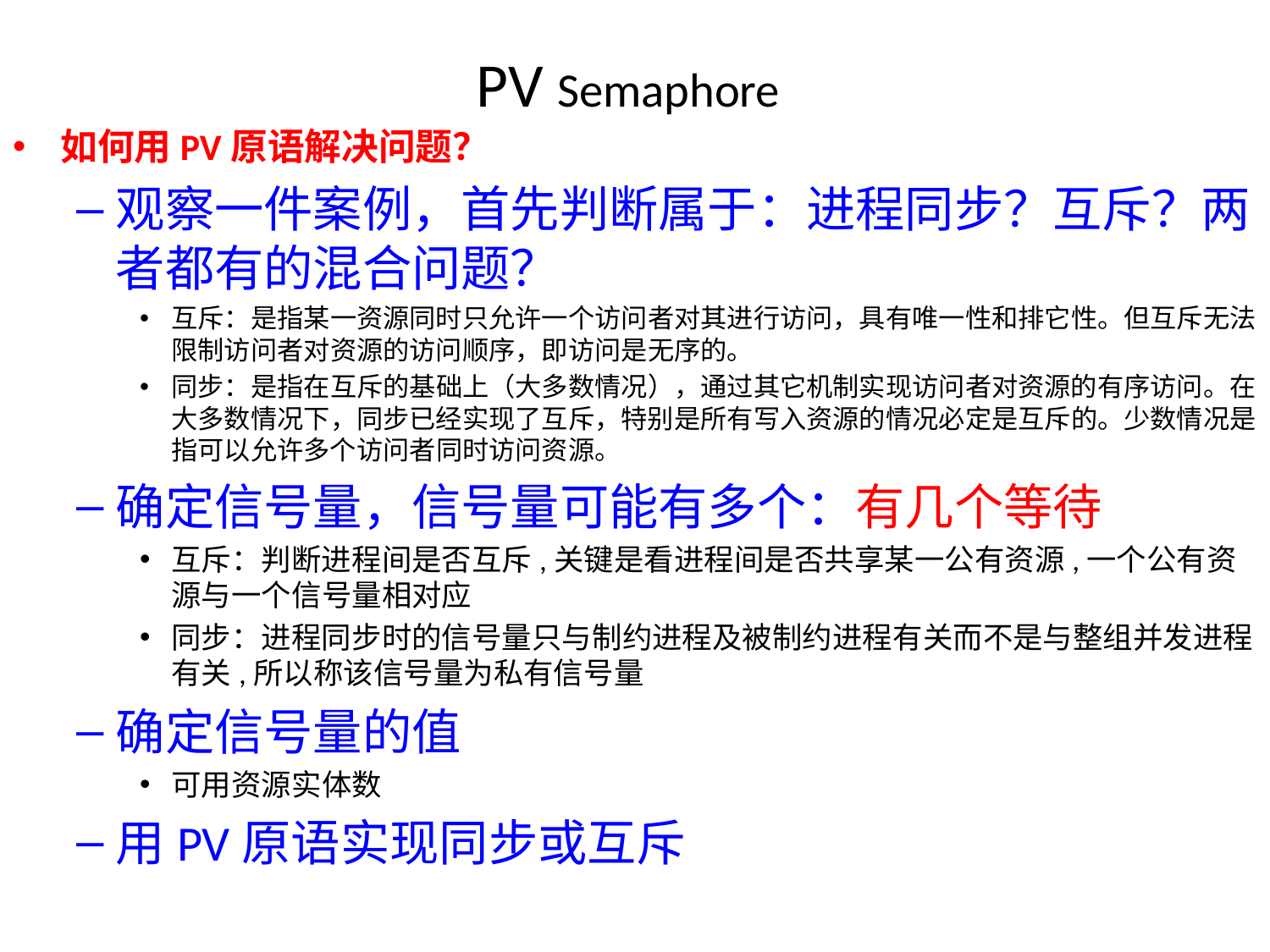

# PV Semaphore
如何用PV原语解决问题？
观察一件案例，首先判断属于：进程同步？互斥？两者都有的混合问题？
互斥：是指某一资源同时只允许一个访问者对其进行访问，具有唯一性和排它性。但互斥无法限制访问者对资源的访问顺序，即访问是无序的。
同步：是指在互斥的基础上（大多数情况），通过其它机制实现访问者对资源的有序访问。在大多数情况下，同步已经实现了互斥，特别是所有写入资源的情况必定是互斥的。少数情况是指可以允许多个访问者同时访问资源。
确定信号量，信号量可能有多个：有几个等待
互斥：判断进程间是否互斥,关键是看进程间是否共享某一公有资源,一个公有资源与一个信号量相对应
同步：进程同步时的信号量只与制约进程及被制约进程有关而不是与整组并发进程有关,所以称该信号量为私有信号量
确定信号量的值
可用资源实体数
用PV原语实现同步或互斥